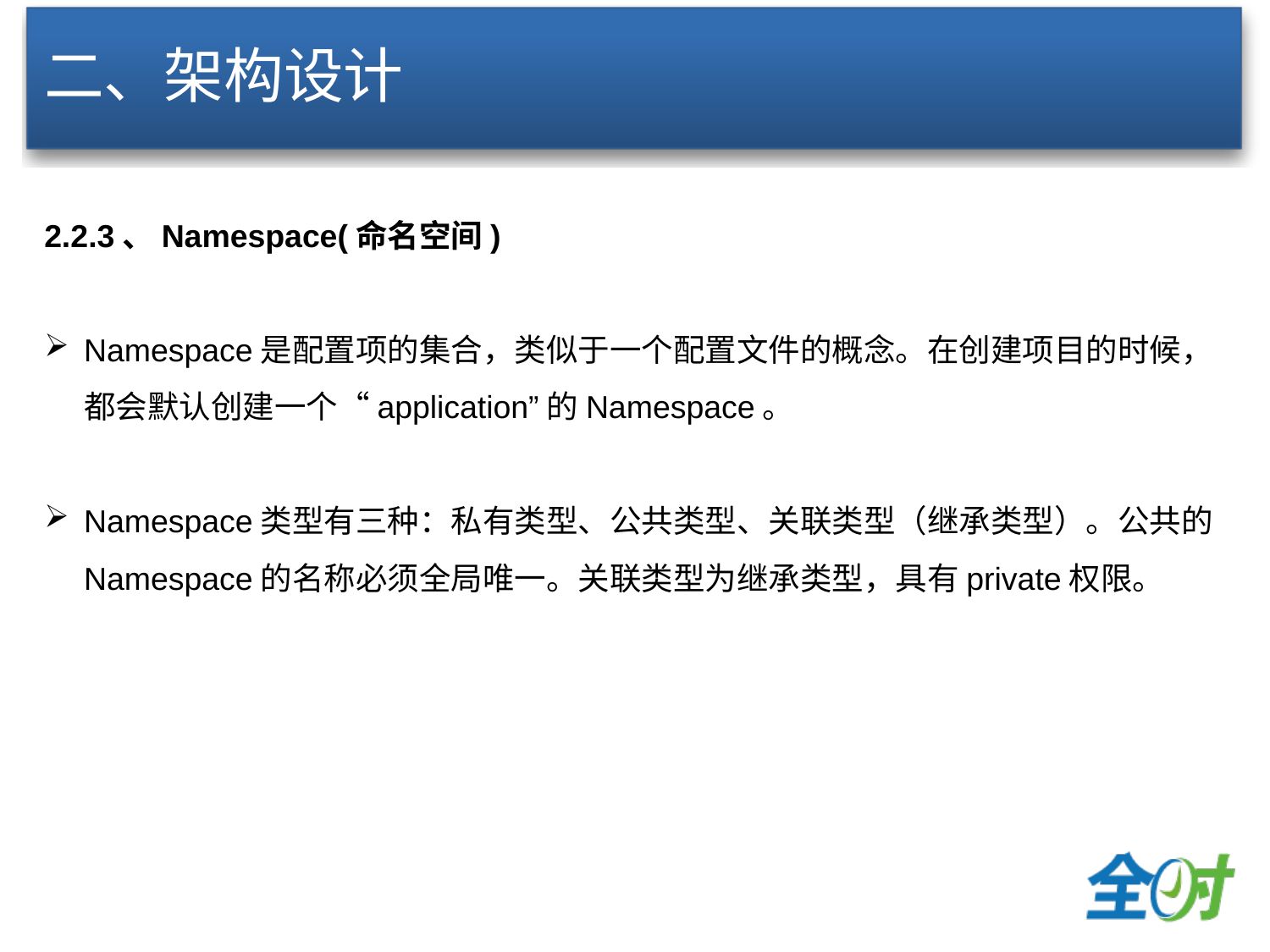

# 二、架构设计
2.2.3、Namespace(命名空间)

Namespace是配置项的集合，类似于一个配置文件的概念。在创建项目的时候，都会默认创建一个“application”的Namespace。

Namespace类型有三种：私有类型、公共类型、关联类型（继承类型）。公共的Namespace的名称必须全局唯一。关联类型为继承类型，具有private权限。